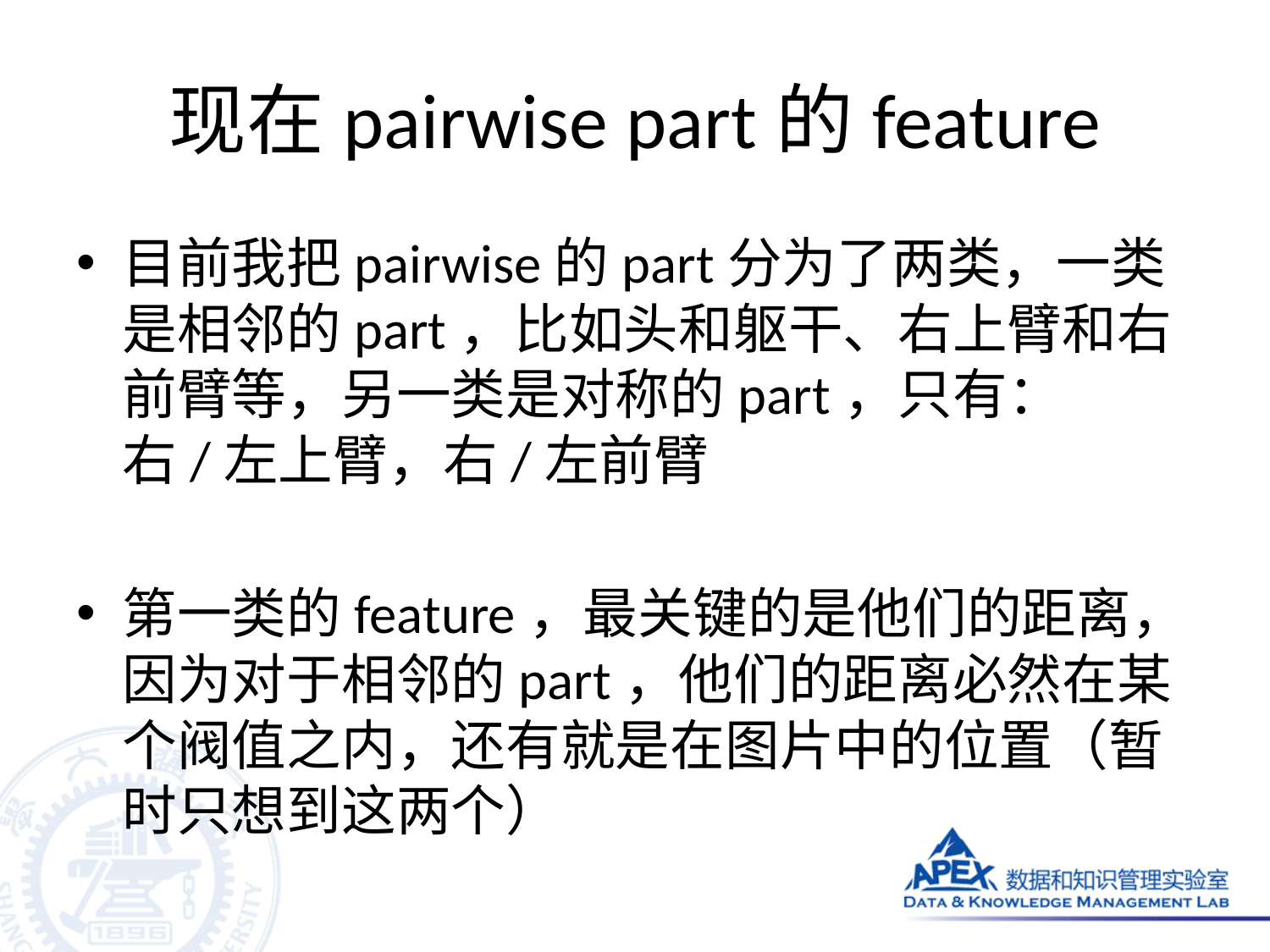

# 现在pairwise part的feature
目前我把pairwise的part分为了两类，一类是相邻的part，比如头和躯干、右上臂和右前臂等，另一类是对称的part，只有：右/左上臂，右/左前臂

第一类的feature，最关键的是他们的距离，因为对于相邻的part，他们的距离必然在某个阀值之内，还有就是在图片中的位置（暂时只想到这两个）